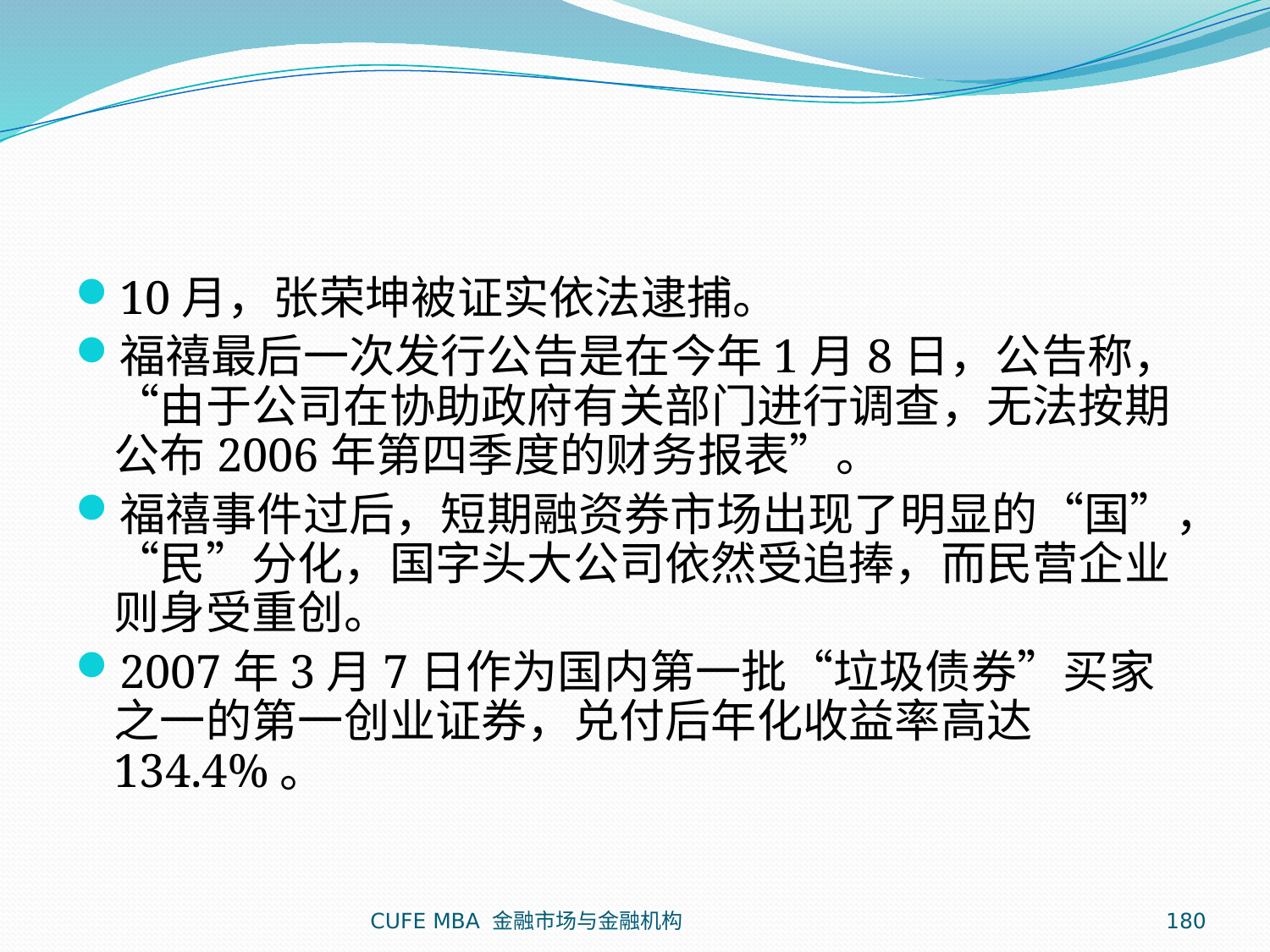

#
10月，张荣坤被证实依法逮捕。
福禧最后一次发行公告是在今年1月8日，公告称，“由于公司在协助政府有关部门进行调查，无法按期公布2006年第四季度的财务报表”。
福禧事件过后，短期融资券市场出现了明显的“国”，“民”分化，国字头大公司依然受追捧，而民营企业则身受重创。
2007年3月7日作为国内第一批“垃圾债券”买家之一的第一创业证券，兑付后年化收益率高达134.4%。
CUFE MBA 金融市场与金融机构
180